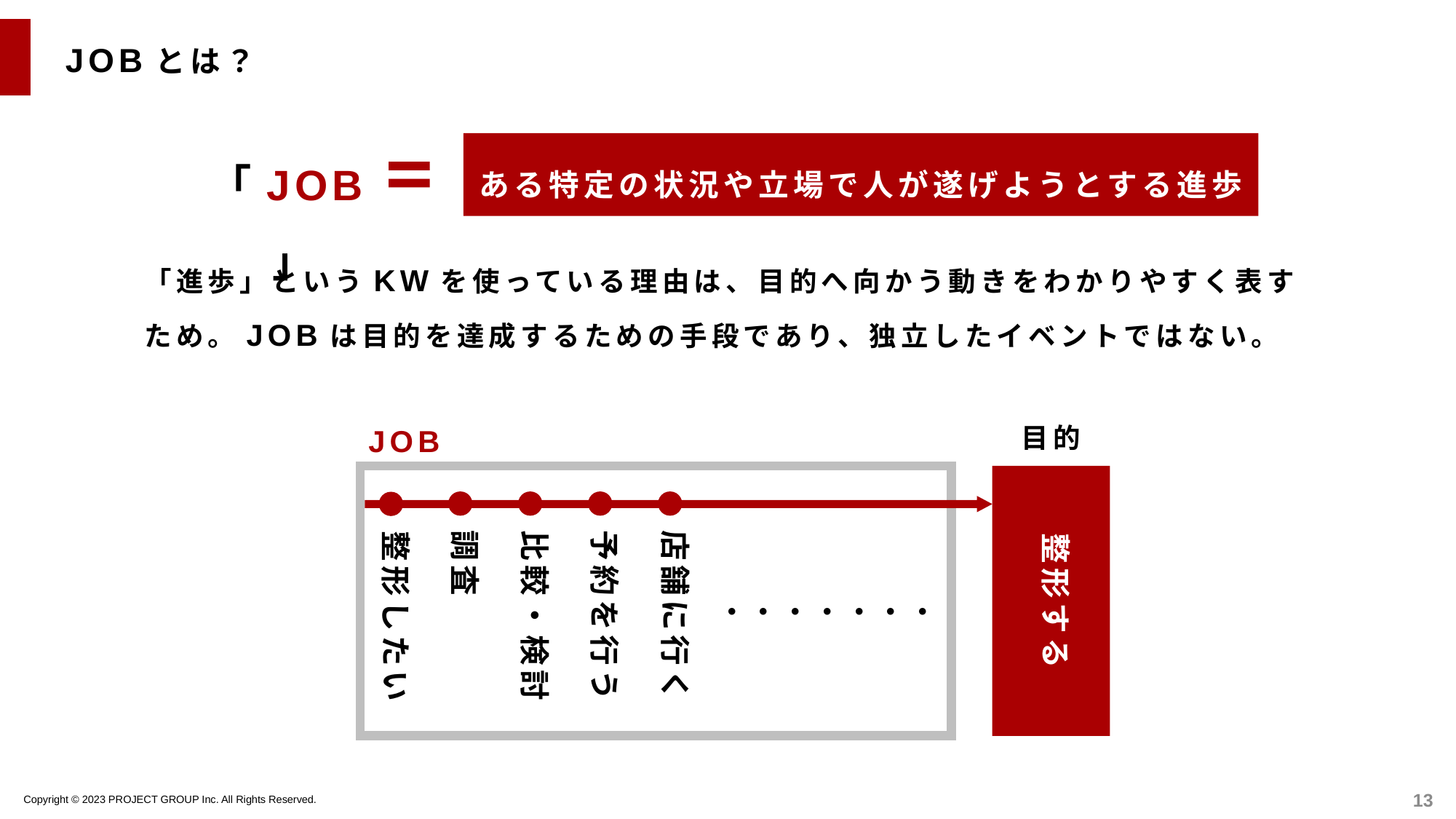

JOBとは？
「JOB」

ある特定の状況や立場で人が遂げようとする進歩

「進歩」というKWを使っている理由は、目的へ向かう動きをわかりやすく表すため。JOBは目的を達成するための手段であり、独立したイベントではない。
JOB
目的

整形する

調査
比較・検討
予約を行う
店舗に行く
整形したい
・・・・・・・
13
Copyright © 2023 PROJECT GROUP Inc. All Rights Reserved.